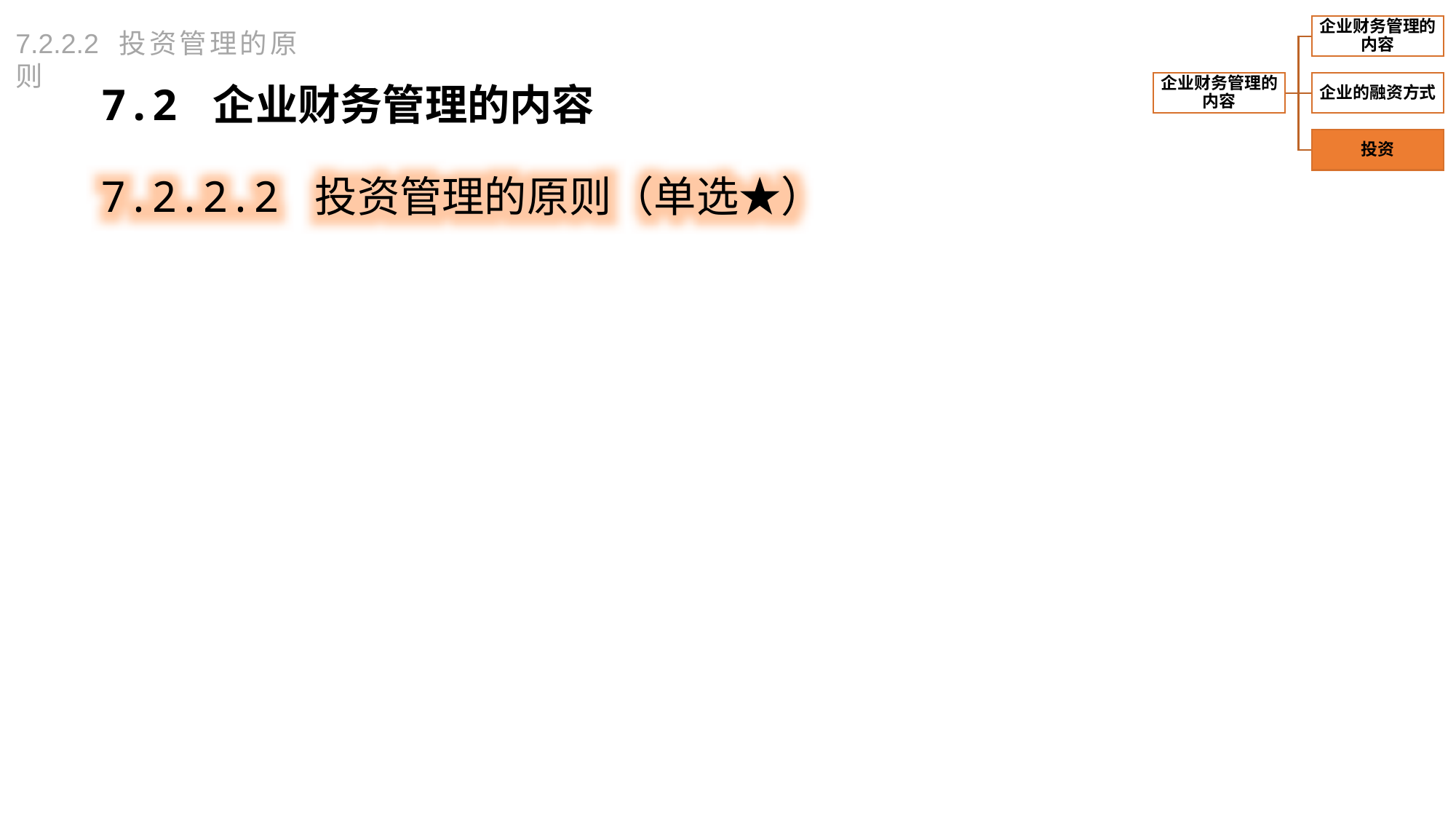

企业财务管理的内容
企业财务管理的内容
企业的融资方式
投资
7.2.2.2 投资管理的原则
7.2 企业财务管理的内容
7.2.2.2 投资管理的原则（单选★）